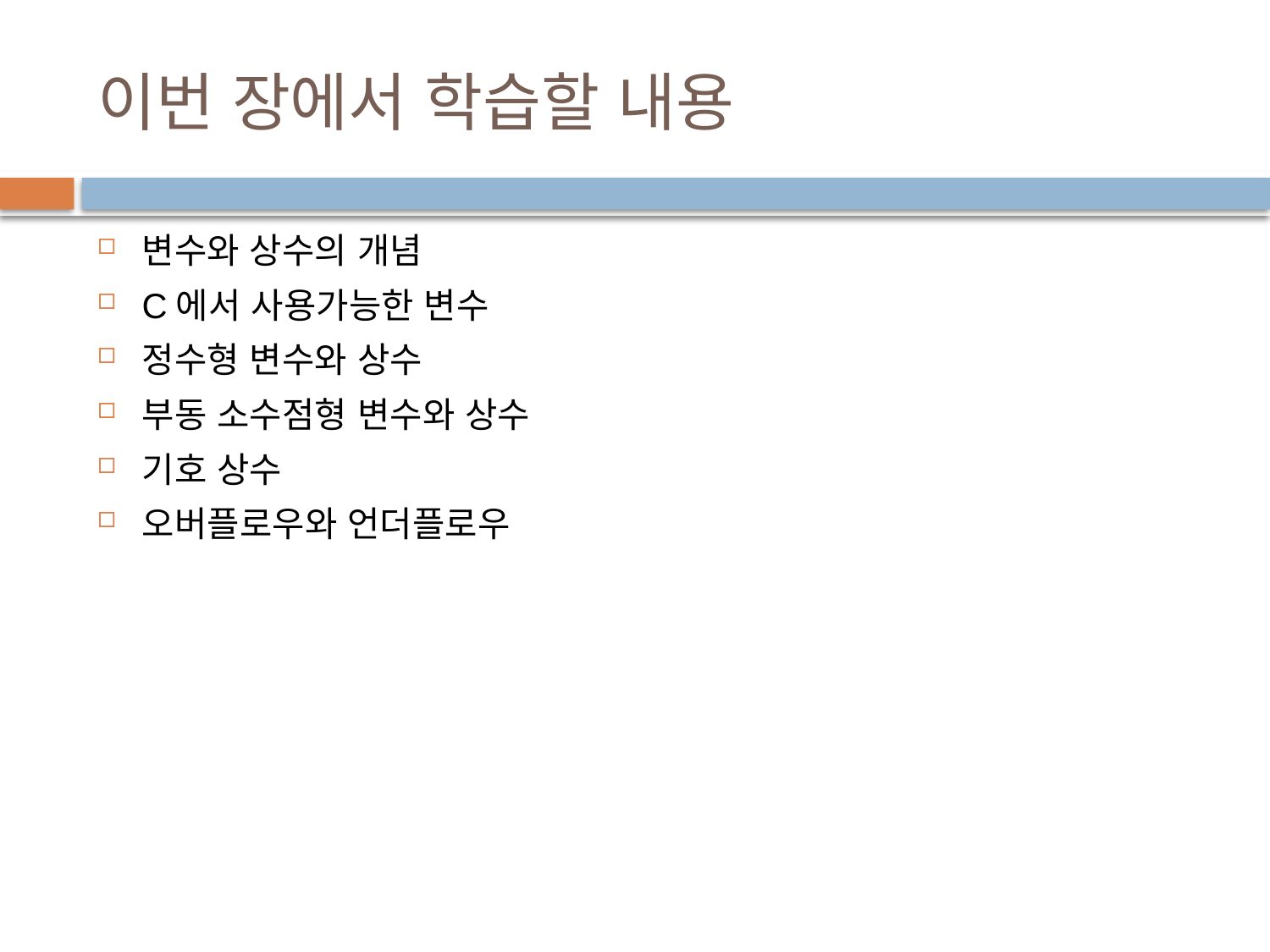

# 이번 장에서 학습할 내용
변수와 상수의 개념
C에서 사용가능한 변수
정수형 변수와 상수
부동 소수점형 변수와 상수
기호 상수
오버플로우와 언더플로우